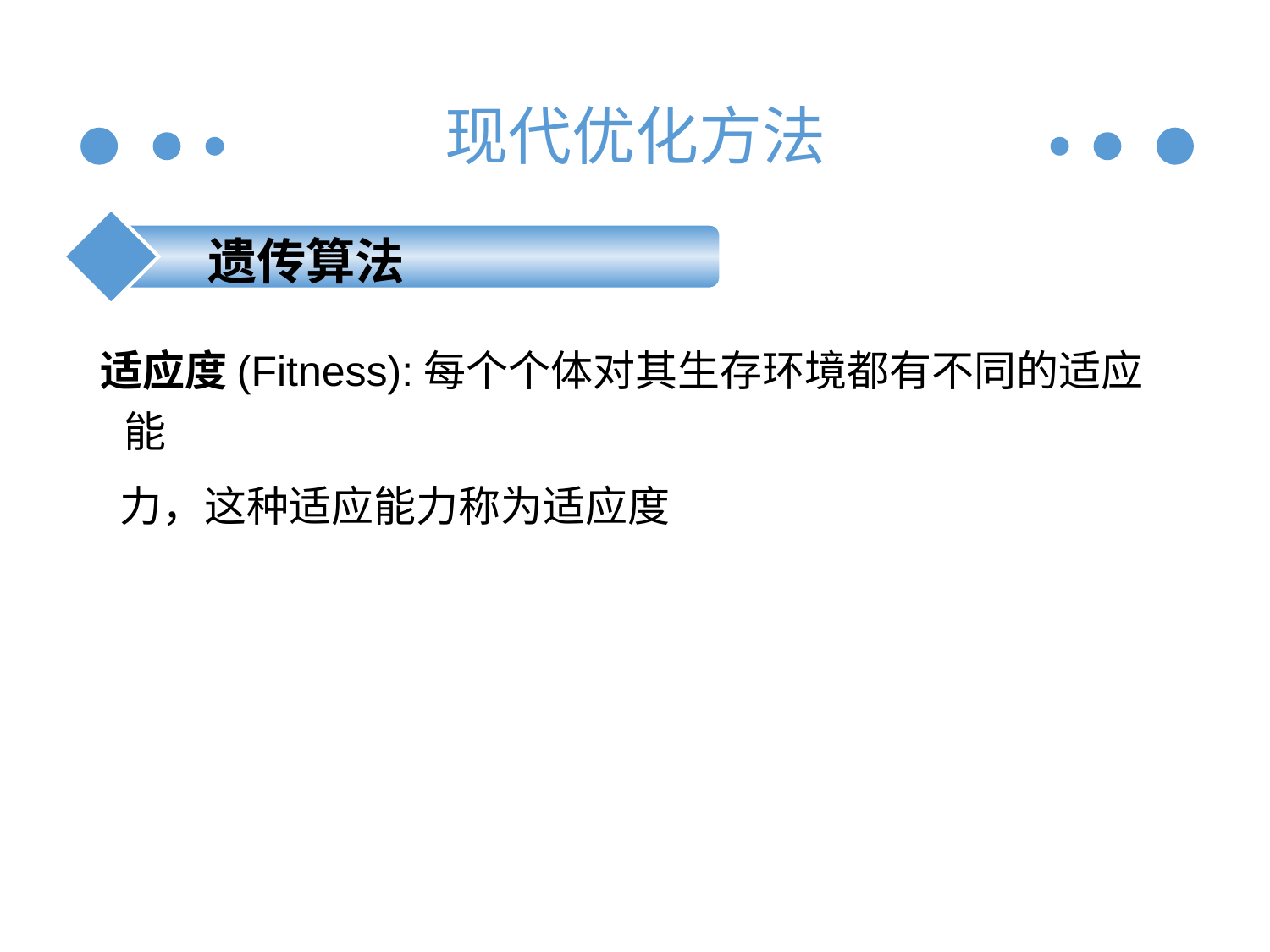

# 现代优化方法

遗传算法

适应度(Fitness):每个个体对其生存环境都有不同的适应能
 力，这种适应能力称为适应度